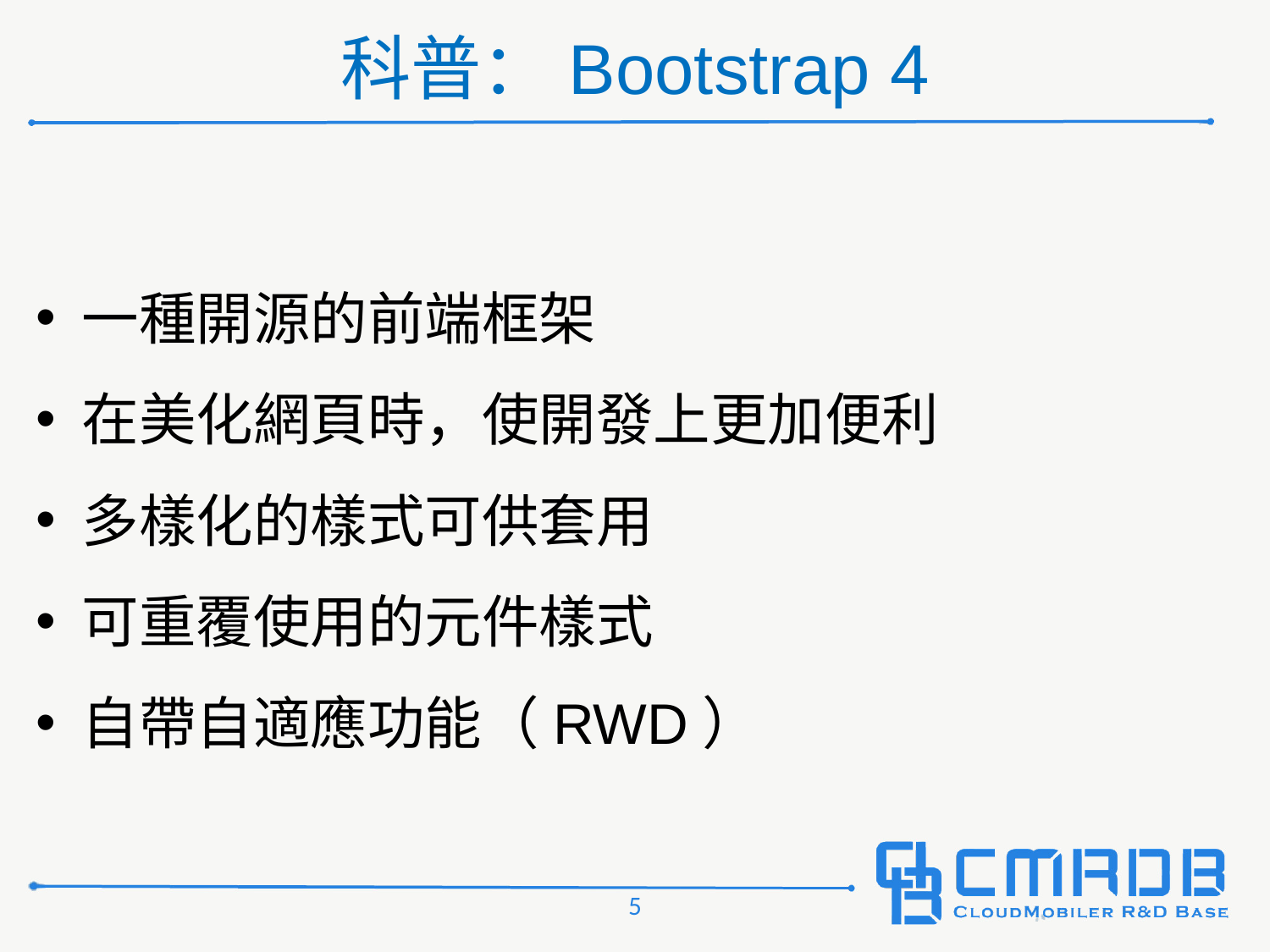

# 科普：Bootstrap 4
 一種開源的前端框架
 在美化網頁時，使開發上更加便利
 多樣化的樣式可供套用
 可重覆使用的元件樣式
 自帶自適應功能（RWD）
5